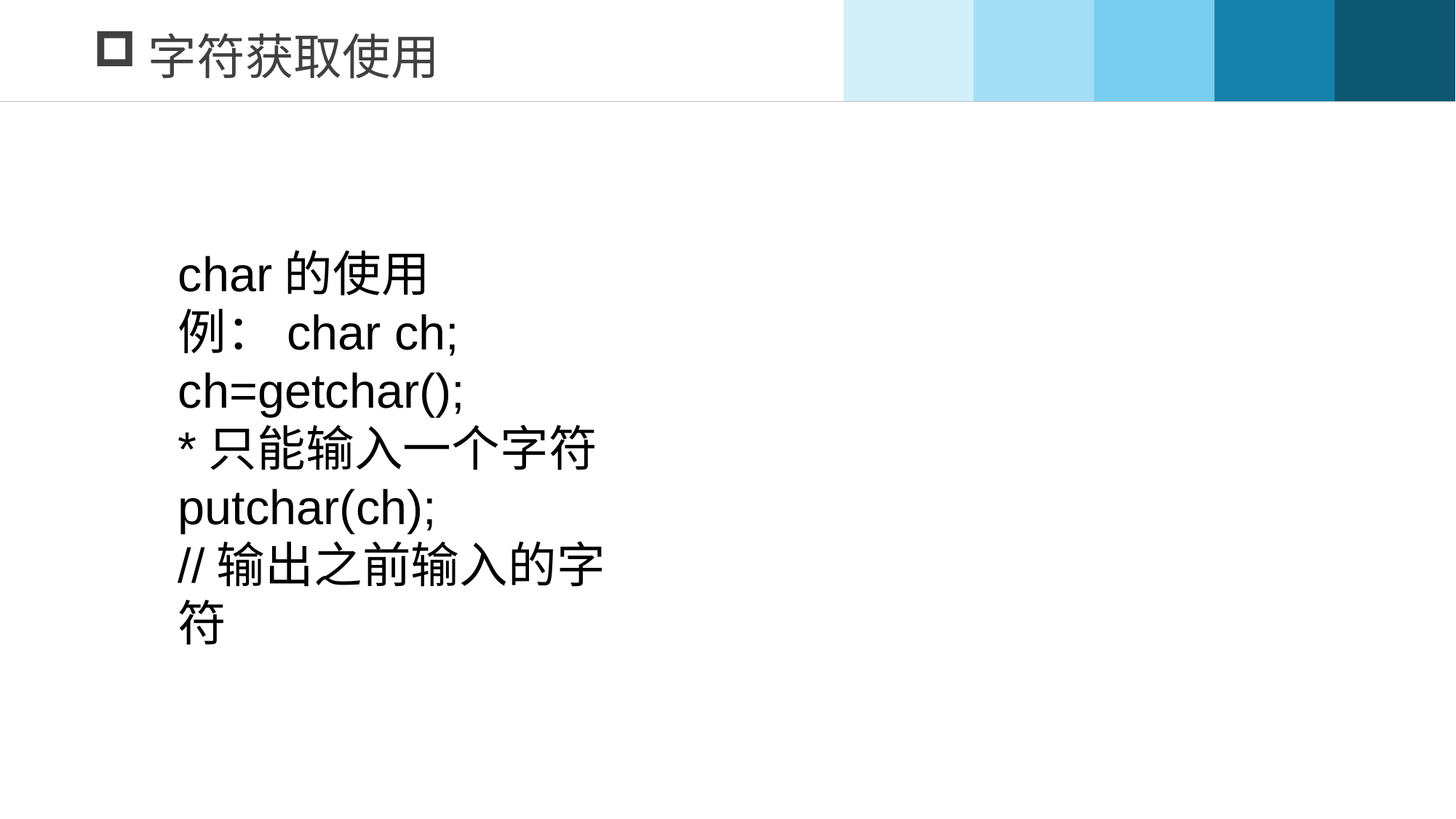

字符获取使用
char的使用
例：char ch;
ch=getchar();
*只能输入一个字符
putchar(ch);
//输出之前输入的字符